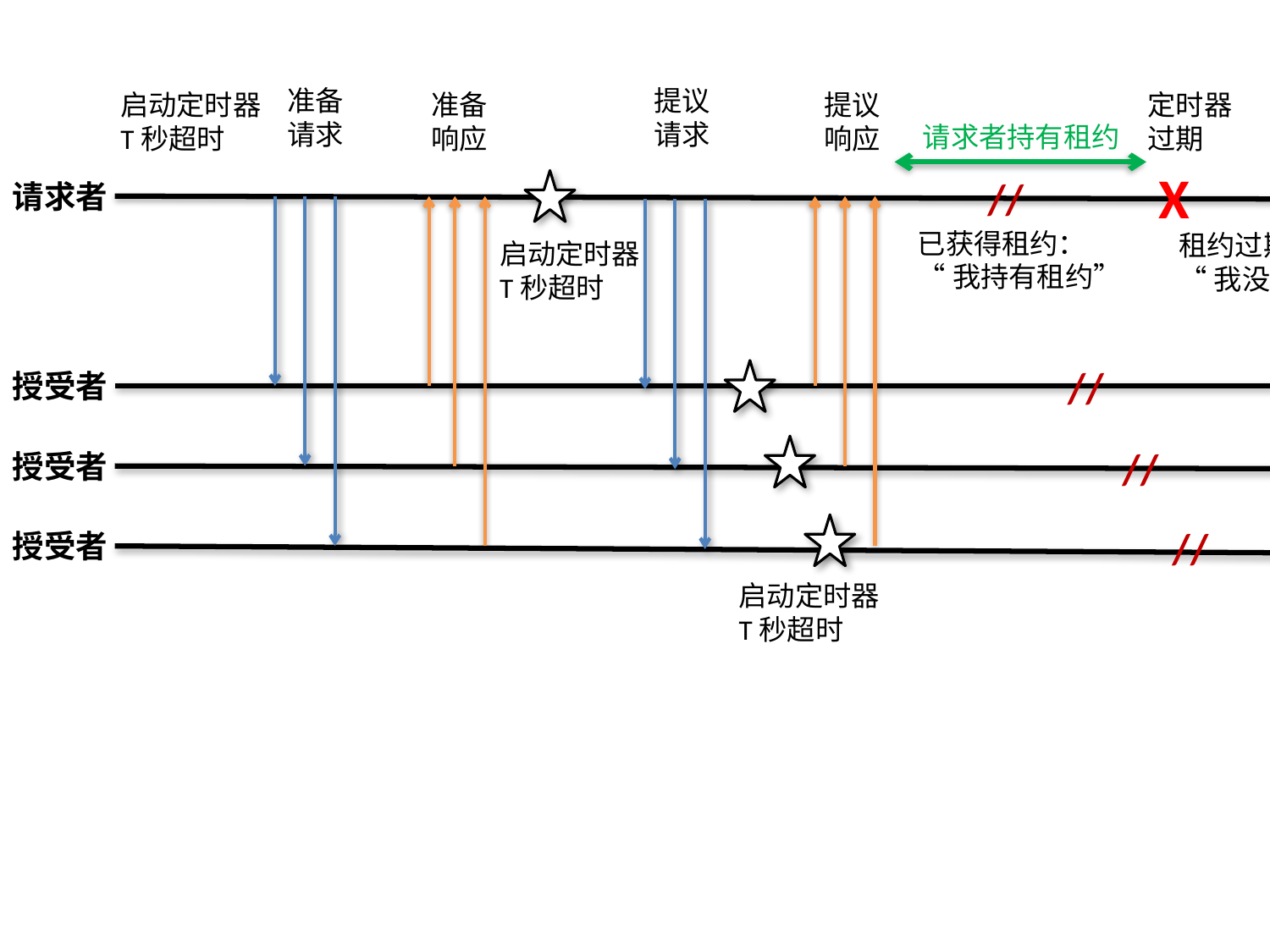

提议
请求
准备
请求
启动定时器
T秒超时
准备
响应
提议
响应
定时器
过期
请求者持有租约
X
//
请求者

已获得租约：
“我持有租约”
租约过期：
“我没有持有租约”
启动定时器
T秒超时
X
//
授受者

X
//

授受者
X

//
授受者
启动定时器
T秒超时
定时器过期
状态清空